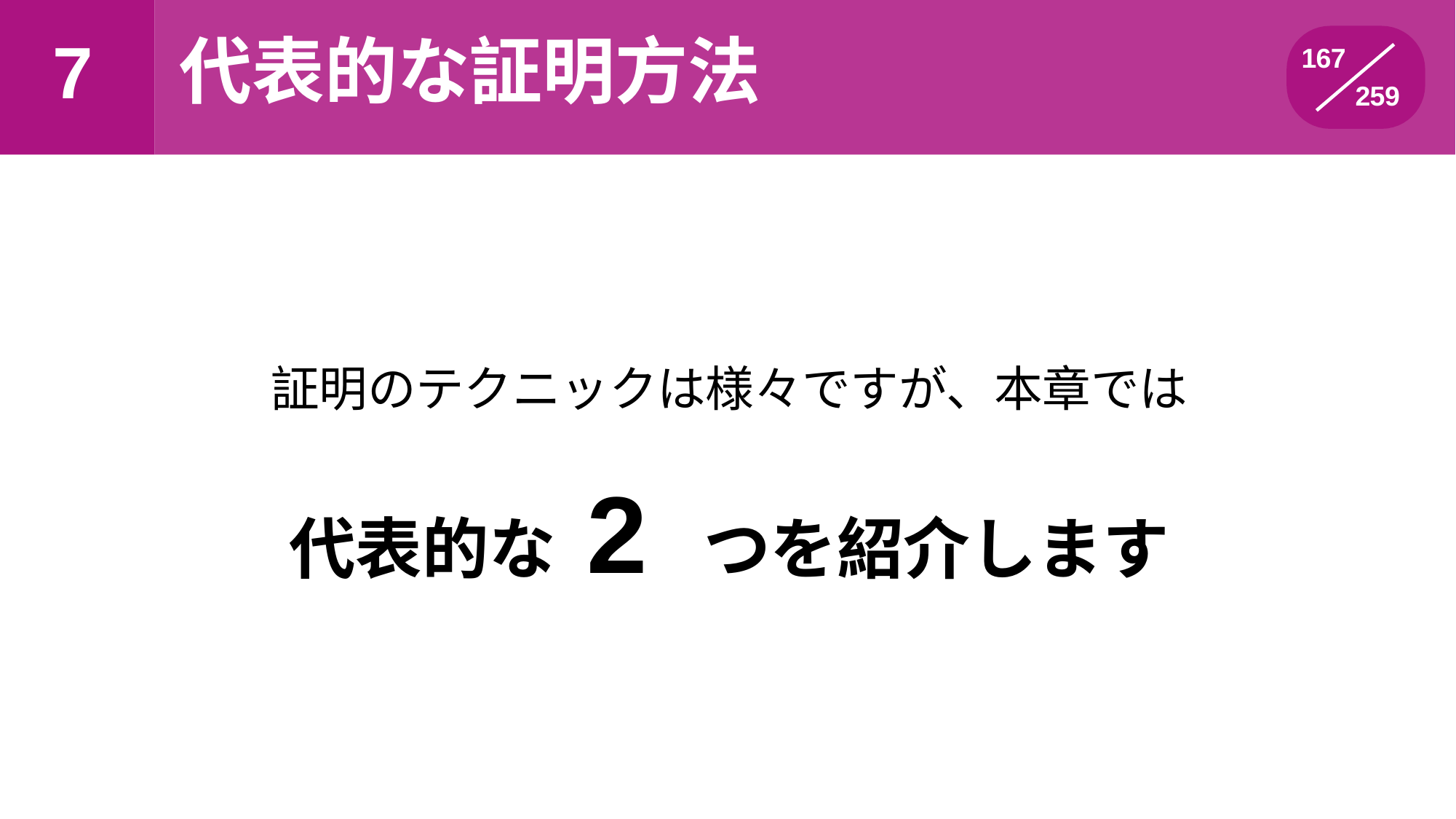

代表的な証明方法
# 7
167
259
証明のテクニックは様々ですが、本章では
代表的な 2 つを紹介します